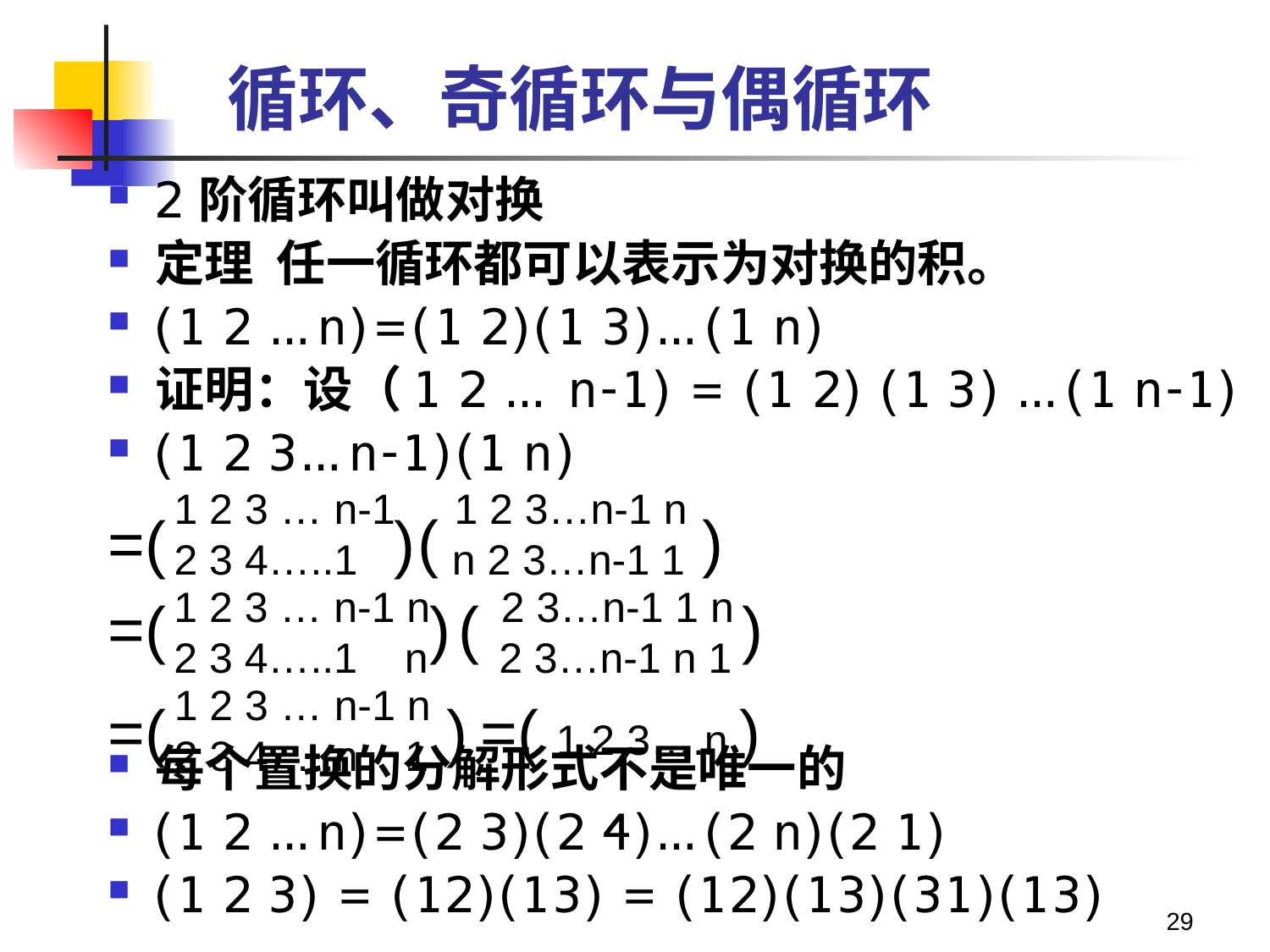

# 循环、奇循环与偶循环
2阶循环叫做对换
定理  任一循环都可以表示为对换的积。
(1 2 …n)=(1 2)(1 3)…(1 n)
证明：设（1 2 … n-1) = (1 2) (1 3) …(1 n-1)
(1 2 3…n-1)(1 n)

每个置换的分解形式不是唯一的
(1 2 …n)=(2 3)(2 4)…(2 n)(2 1)
(1 2 3) = (12)(13) = (12)(13)(31)(13)
1 2 3 … n-1     1 2 3…n-1 n
2 3 4…..1        n 2 3…n-1 1
(               )
=(             )
1 2 3 … n-1 n      2 3…n-1 1 n
2 3 4…..1    n      2 3…n-1 n 1
(               )
=(               )
1 2 3 … n-1 n
2 3 4…..n    1
=(                )
=( 1 2 3….n )
29